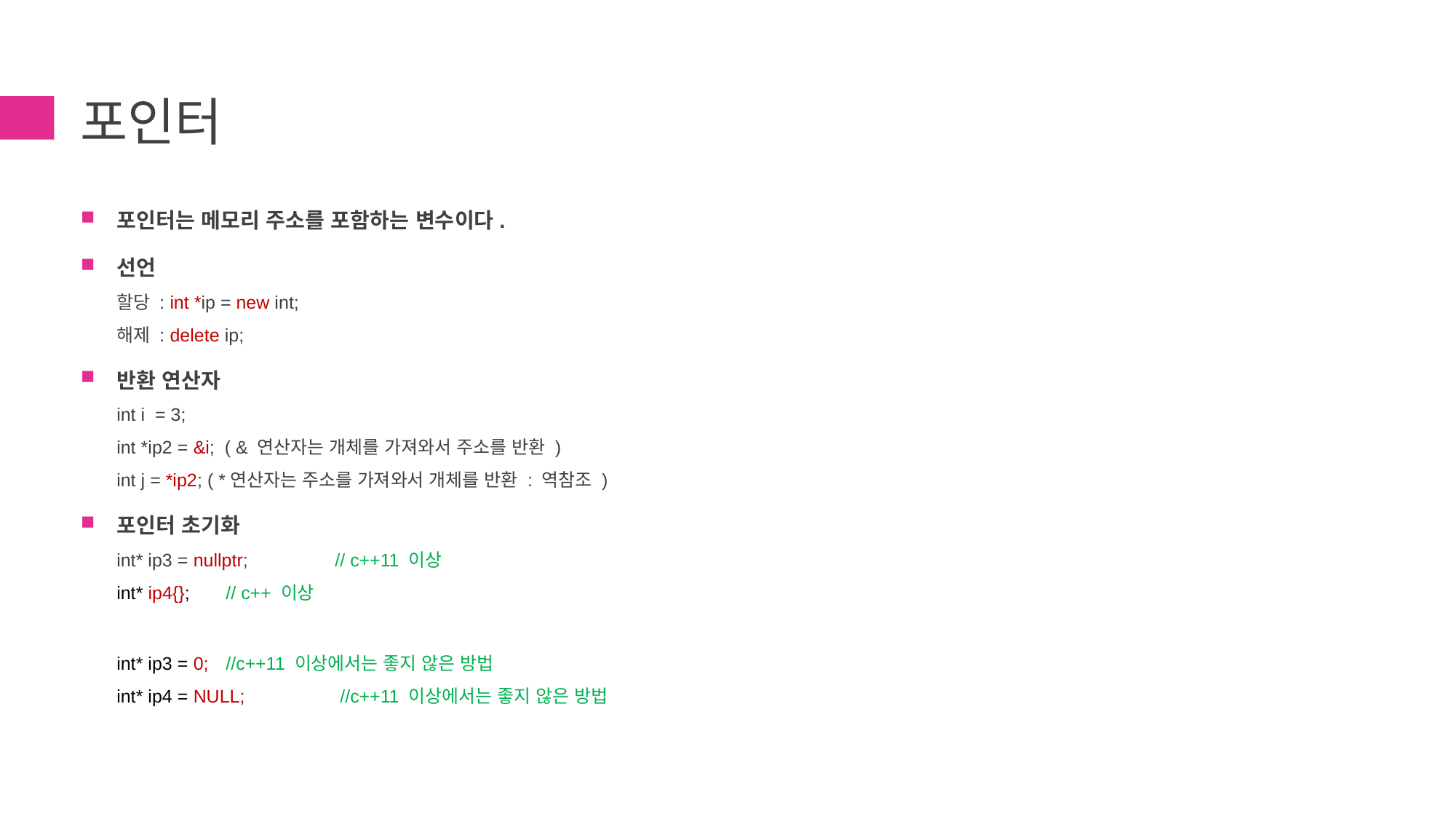

# 포인터
포인터는 메모리 주소를 포함하는 변수이다.
선언
할당 : int *ip = new int;
해제 : delete ip;
반환 연산자
int i  = 3;
int *ip2 = &i;  ( & 연산자는 개체를 가져와서 주소를 반환 )
int j = *ip2; ( *연산자는 주소를 가져와서 개체를 반환 : 역참조 )
포인터 초기화
int* ip3 = nullptr;	// c++11 이상
int* ip4{};	// c++ 이상
int* ip3 = 0;	//c++11 이상에서는 좋지 않은 방법
int* ip4 = NULL;	 //c++11 이상에서는 좋지 않은 방법